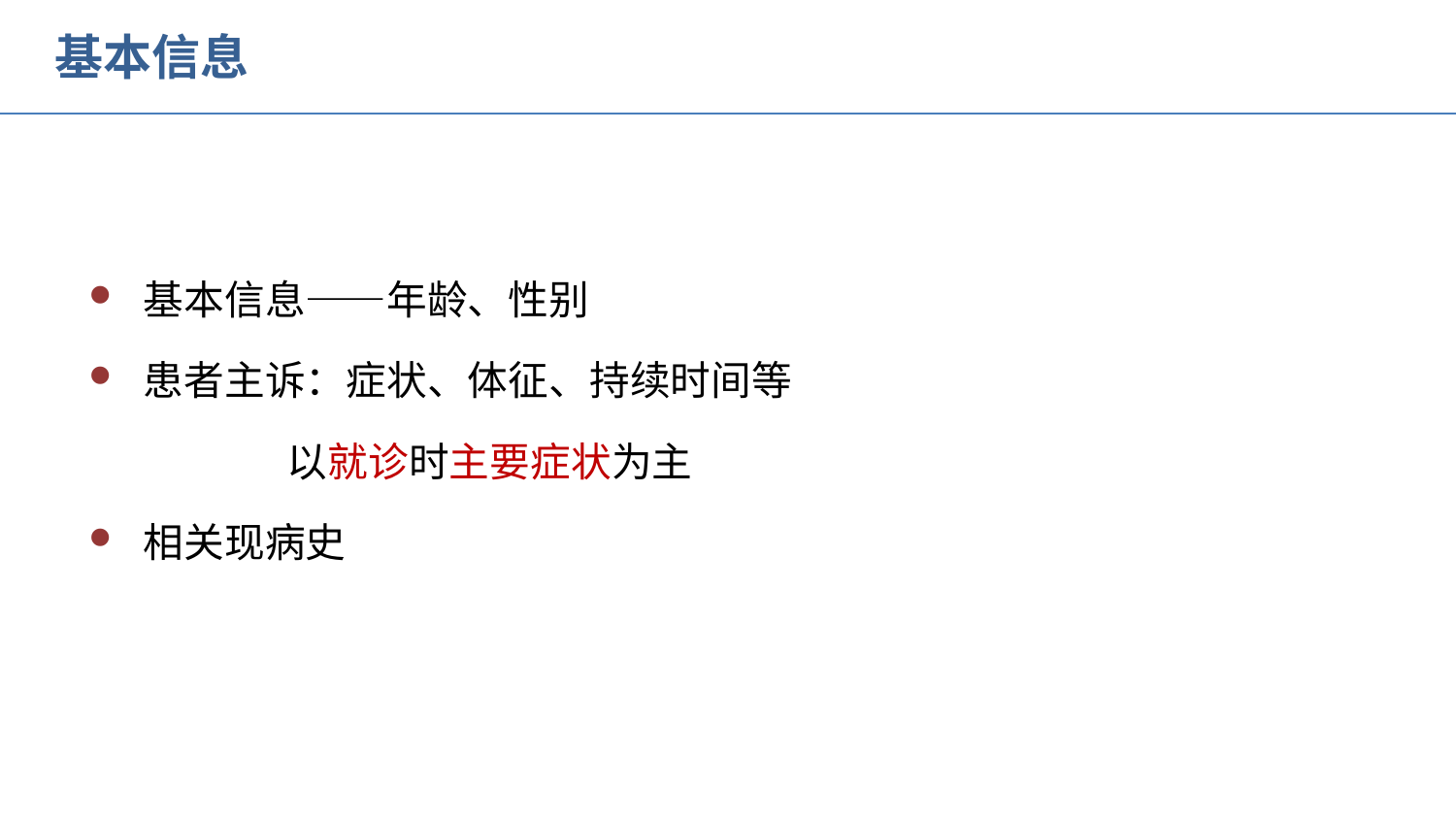

基本信息

基本信息——年龄、性别
患者主诉：症状、体征、持续时间等
                     以就诊时主要症状为主
相关现病史